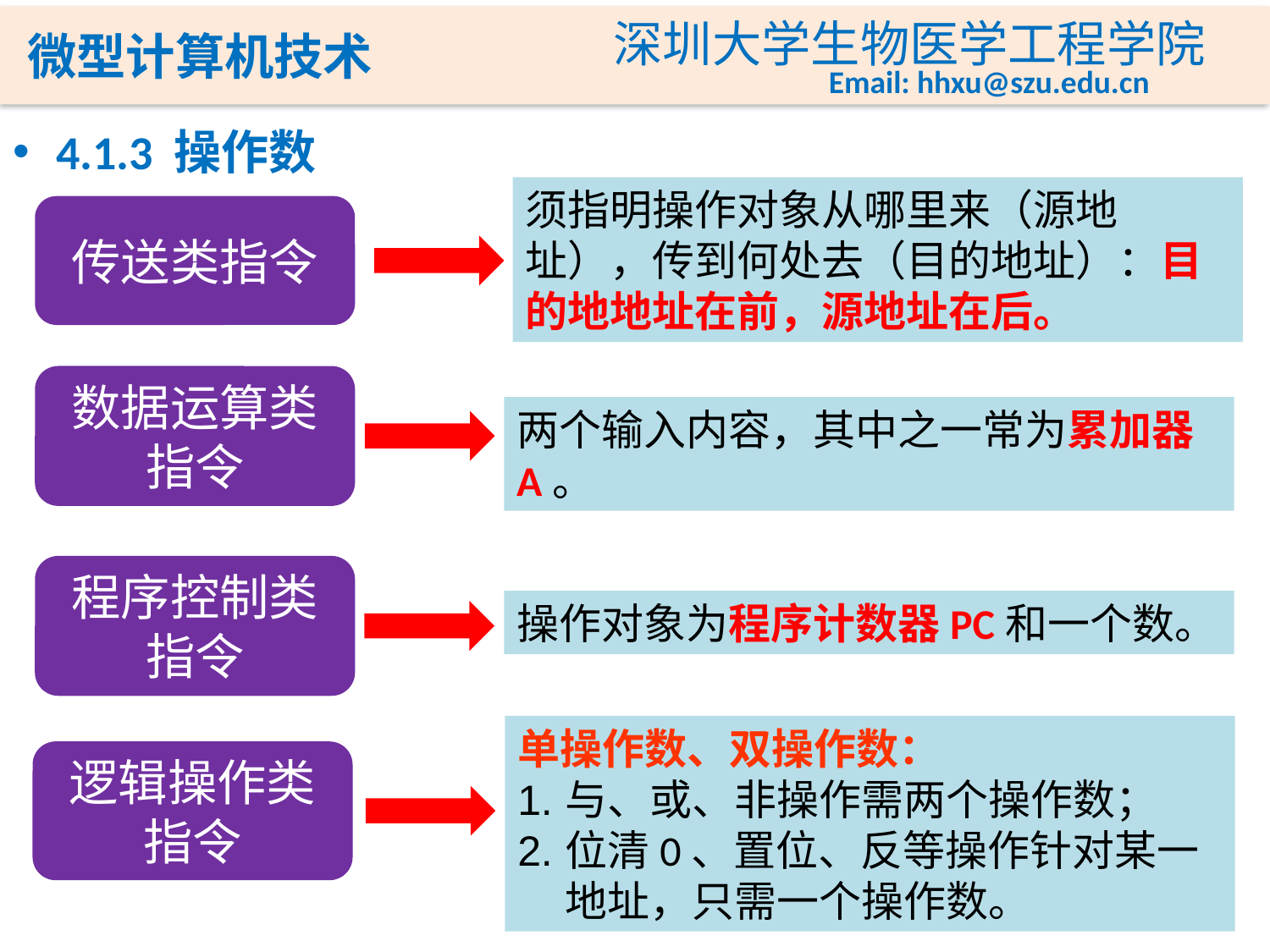

4.1.3 操作数
须指明操作对象从哪里来（源地址），传到何处去（目的地址）：目的地地址在前，源地址在后。
传送类指令

数据运算类指令
两个输入内容，其中之一常为累加器A。

程序控制类指令
操作对象为程序计数器PC和一个数。

单操作数、双操作数：
与、或、非操作需两个操作数；
位清0、置位、反等操作针对某一地址，只需一个操作数。
逻辑操作类指令